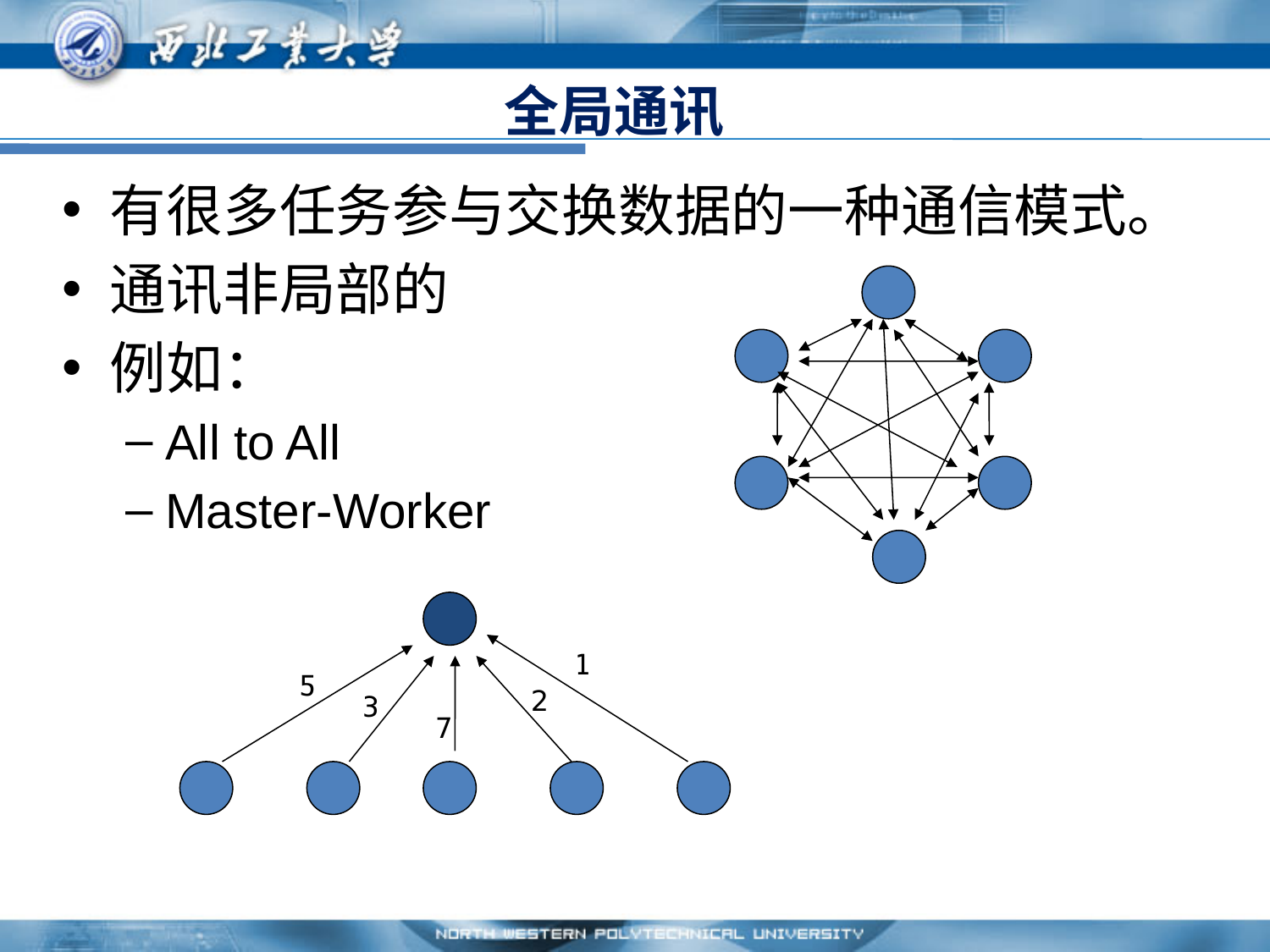

# 全局通讯
有很多任务参与交换数据的一种通信模式。
通讯非局部的
例如：
All to All
Master-Worker

1

5
2
3
7